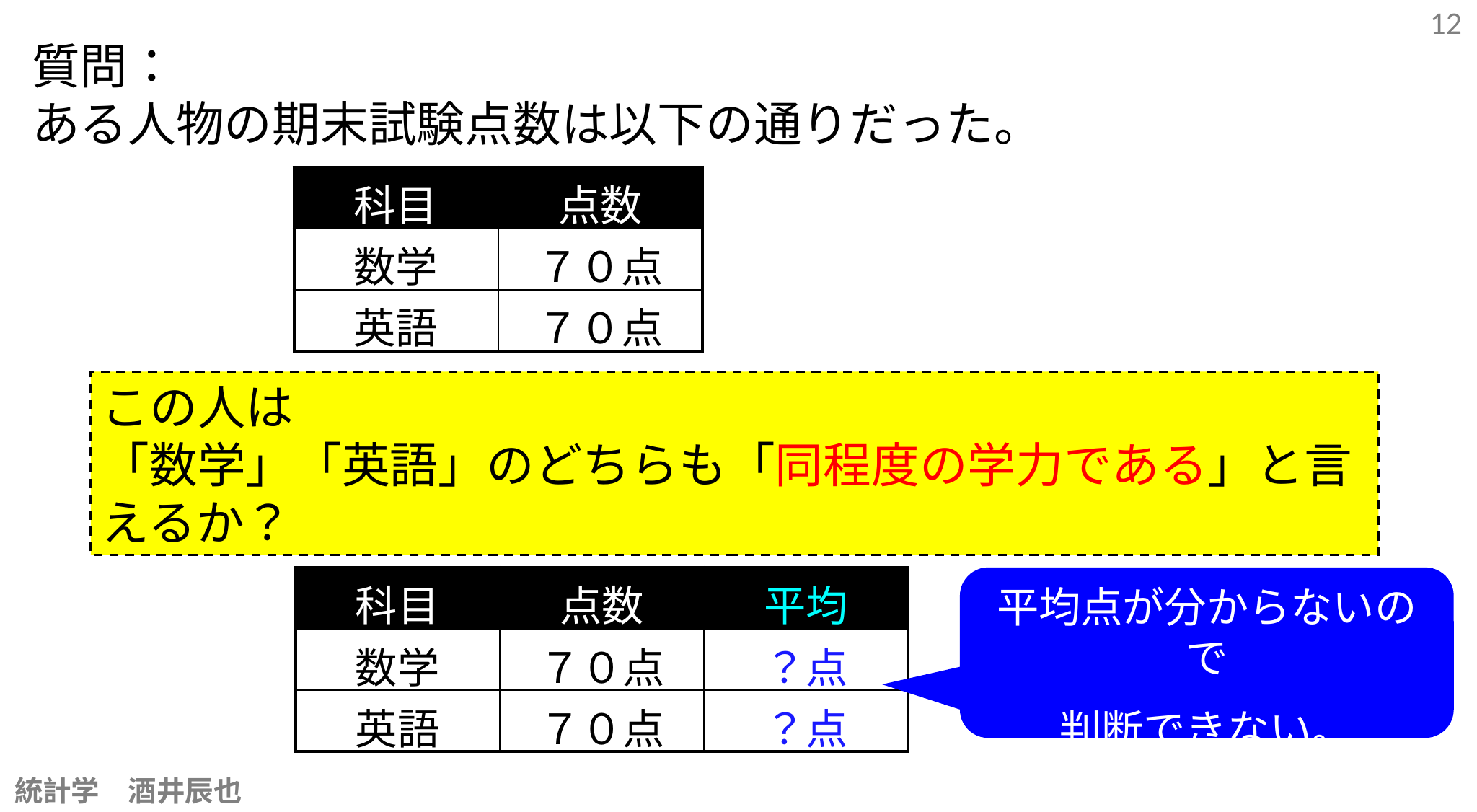

12
質問：
ある人物の期末試験点数は以下の通りだった。
| 科目 | 点数 |
| --- | --- |
| 数学 | ７０点 |
| 英語 | ７０点 |
この人は
「数学」「英語」のどちらも「同程度の学力である」と言えるか？
平均点が分からないので
判断できない。
| 科目 | 点数 | 平均 |
| --- | --- | --- |
| 数学 | ７０点 | ？点 |
| 英語 | ７０点 | ？点 |
統計学　酒井辰也